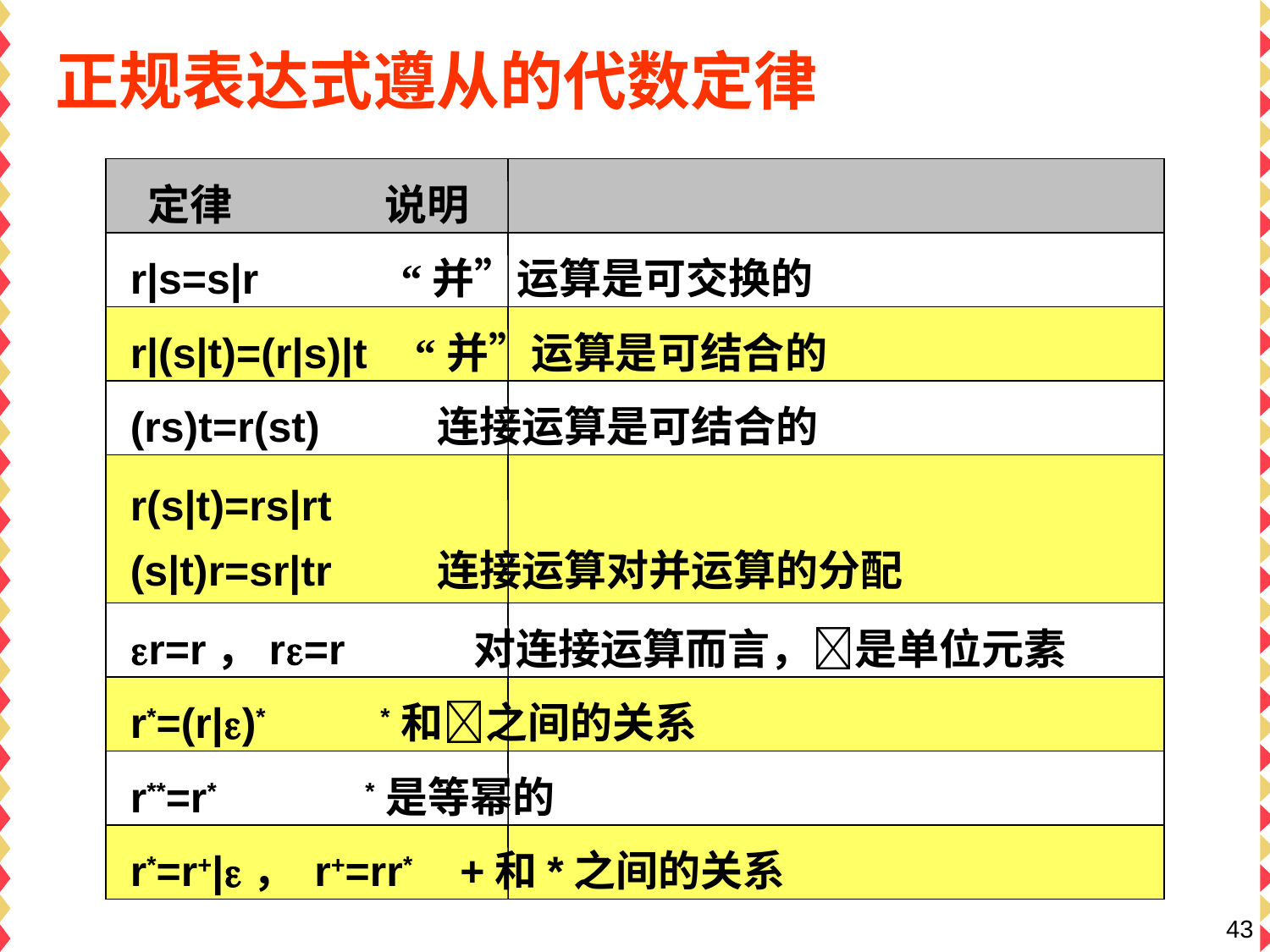

# 正规表达式遵从的代数定律
  定律                说明

 r|s=s|r            “并”运算是可交换的

 r|(s|t)=(r|s)|t    “并”运算是可结合的

 (rs)t=r(st)         连接运算是可结合的

 r(s|t)=rs|rt
 (s|t)r=sr|tr        连接运算对并运算的分配

 εr=r，rε=r          对连接运算而言，ε是单位元素

 r*=(r|ε)*                 *和ε之间的关系

 r**=r*                      *是等幂的

 r*=r+|ε， r+=rr*       +和*之间的关系

43